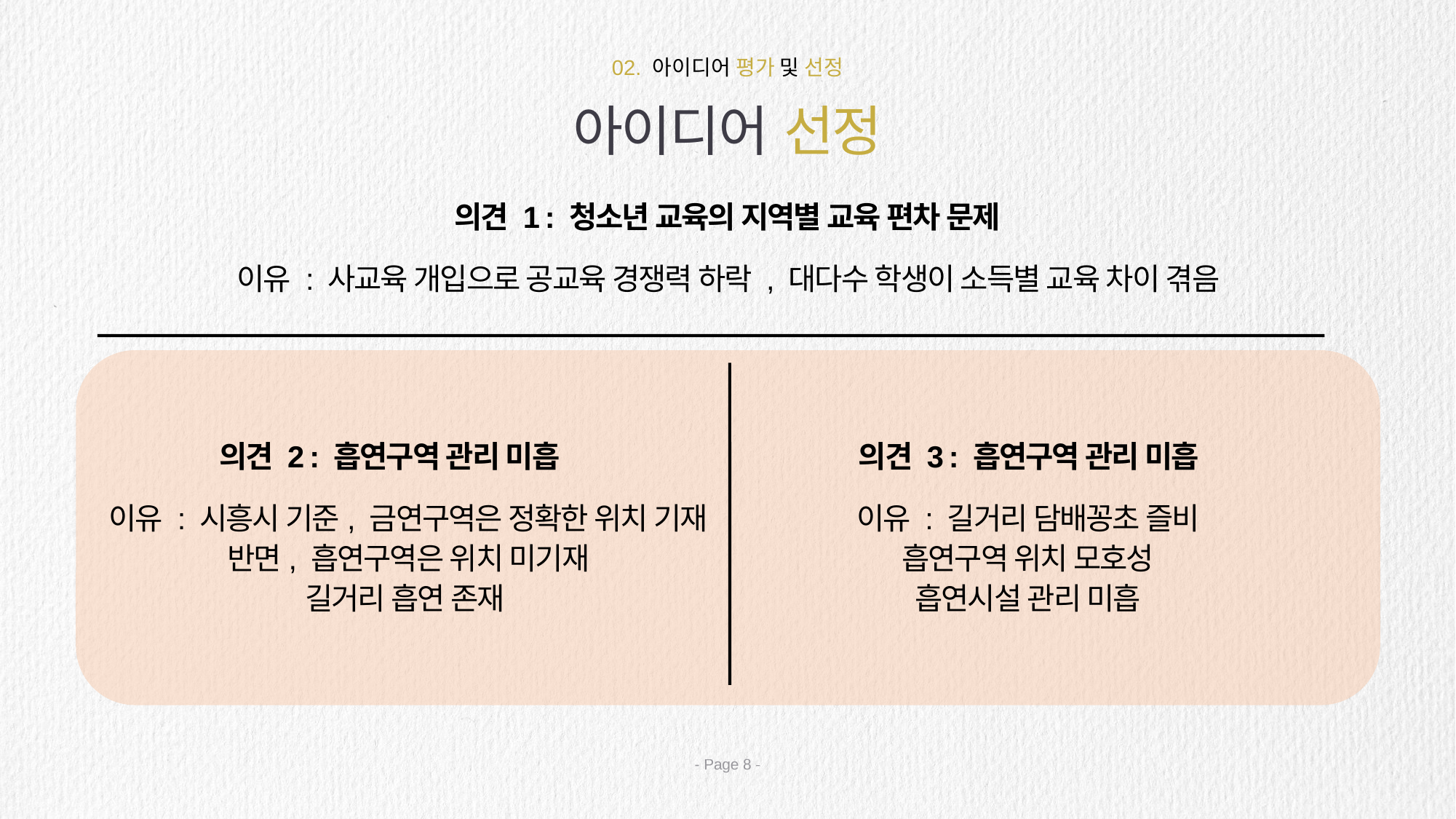

02. 아이디어 평가 및 선정
아이디어 선정
의견 1 : 청소년 교육의 지역별 교육 편차 문제
이유 : 사교육 개입으로 공교육 경쟁력 하락 , 대다수 학생이 소득별 교육 차이 겪음

의견 3 : 흡연구역 관리 미흡
의견 2 : 흡연구역 관리 미흡
이유 : 시흥시 기준, 금연구역은 정확한 위치 기재
반면, 흡연구역은 위치 미기재
길거리 흡연 존재
이유 : 길거리 담배꽁초 즐비
흡연구역 위치 모호성
흡연시설 관리 미흡